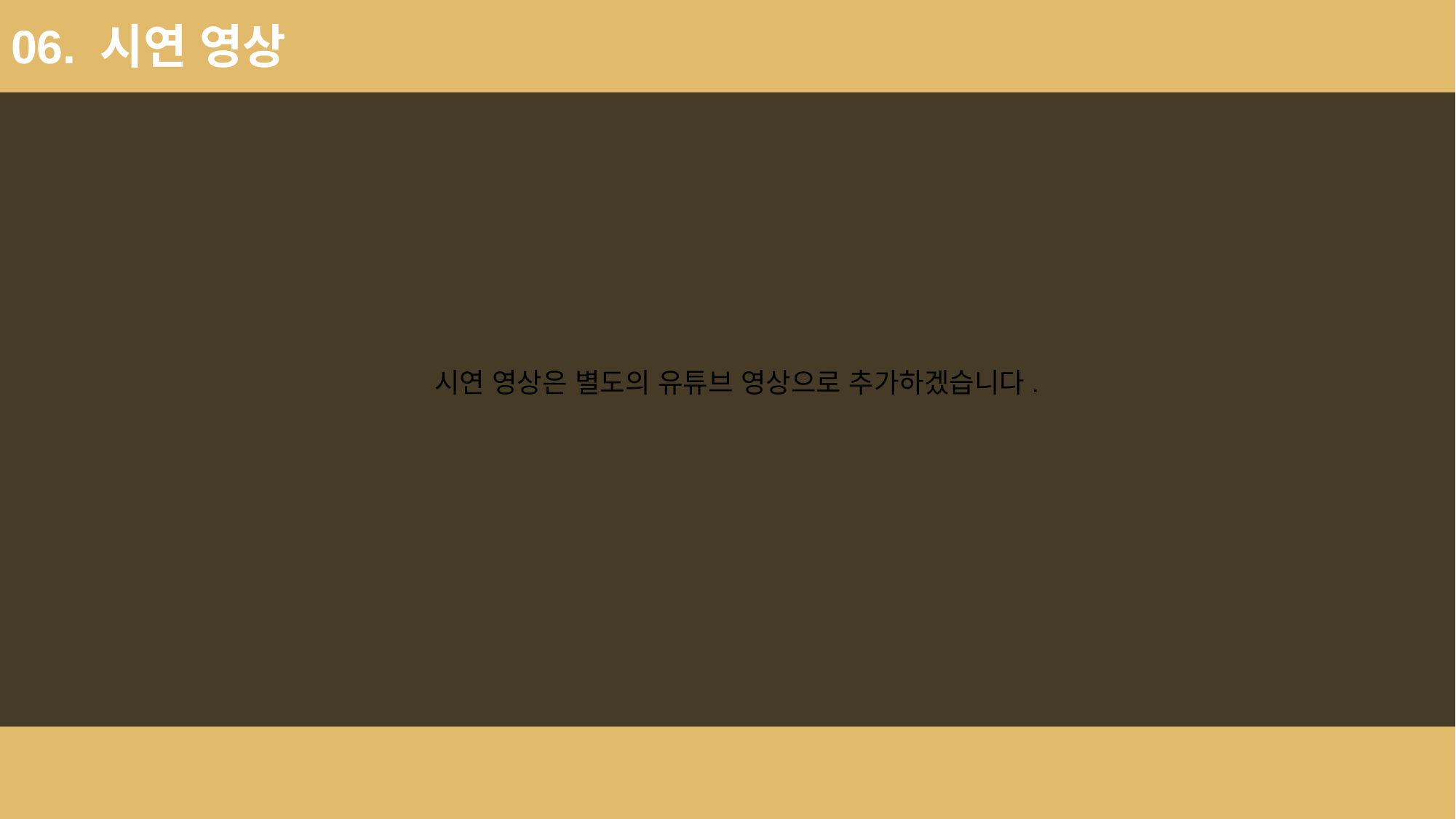

06. 시연 영상
시연 영상은 별도의 유튜브 영상으로 추가하겠습니다.